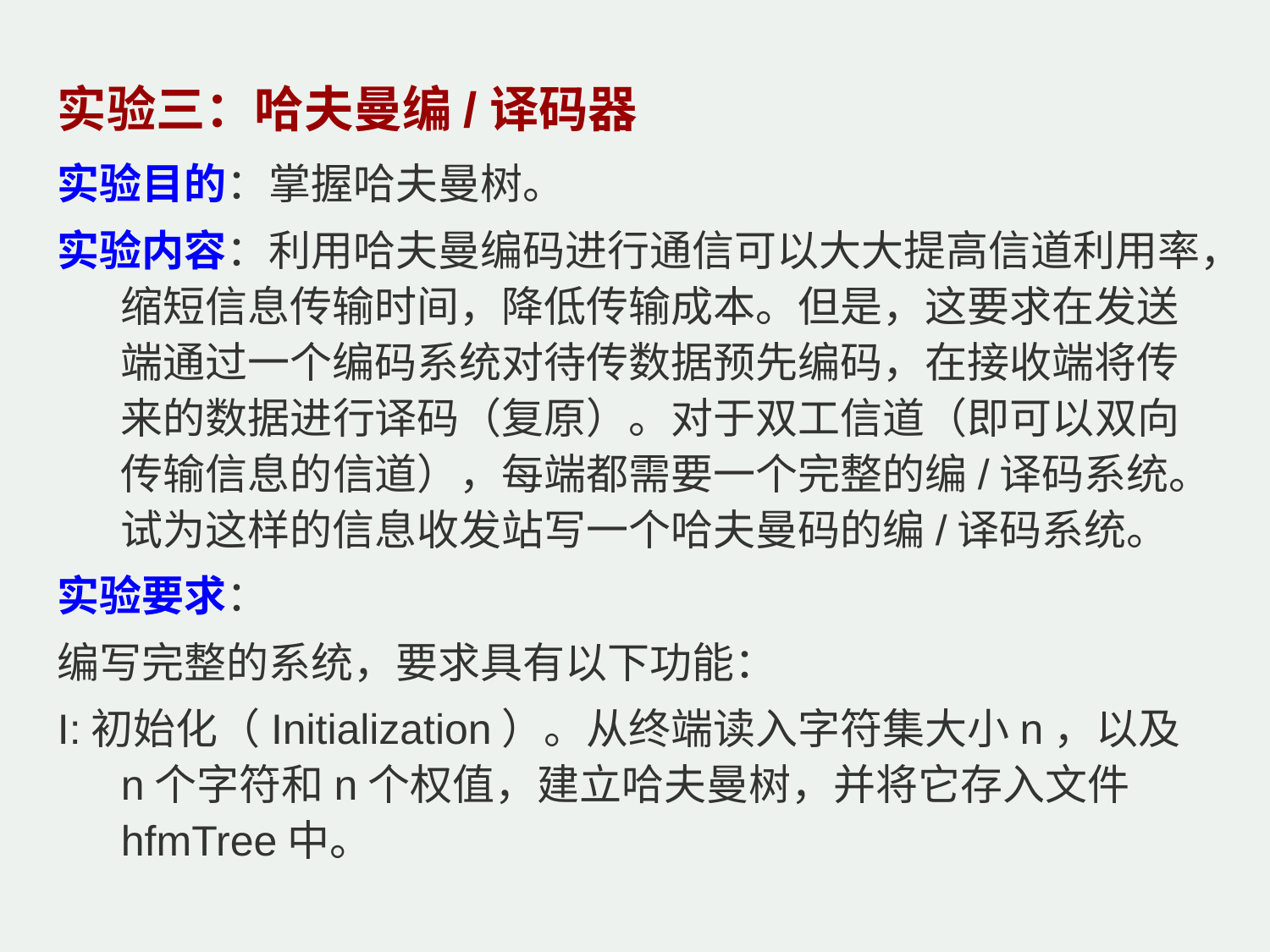

实验三：哈夫曼编/译码器
实验目的：掌握哈夫曼树。
实验内容：利用哈夫曼编码进行通信可以大大提高信道利用率，缩短信息传输时间，降低传输成本。但是，这要求在发送端通过一个编码系统对待传数据预先编码，在接收端将传来的数据进行译码（复原）。对于双工信道（即可以双向传输信息的信道），每端都需要一个完整的编/译码系统。试为这样的信息收发站写一个哈夫曼码的编/译码系统。
实验要求：
编写完整的系统，要求具有以下功能：
I:初始化（Initialization）。从终端读入字符集大小n，以及n个字符和n个权值，建立哈夫曼树，并将它存入文件hfmTree中。